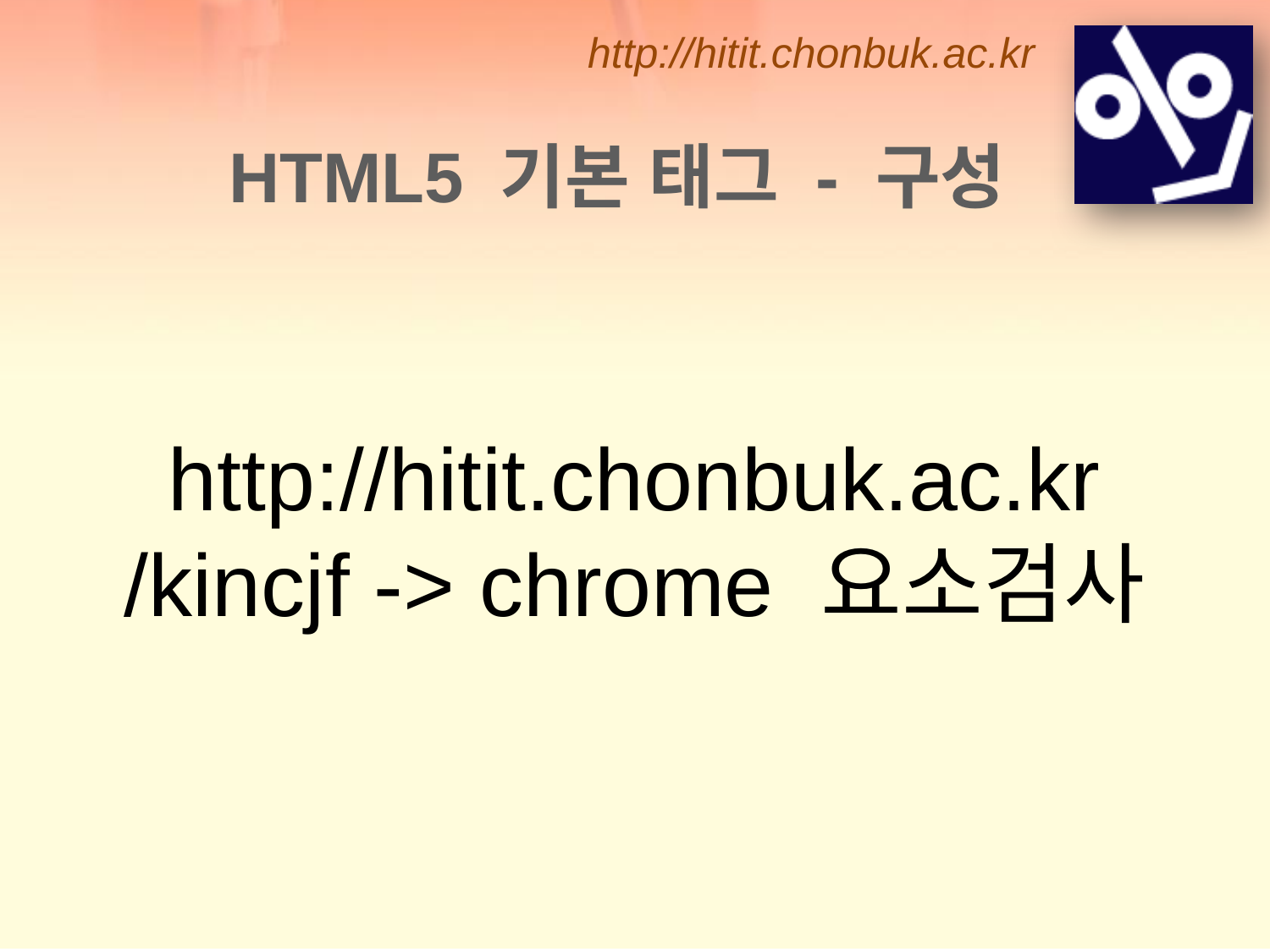

HTML5 기본 태그 - 구성

http://hitit.chonbuk.ac.kr
/kincjf -> chrome 요소검사